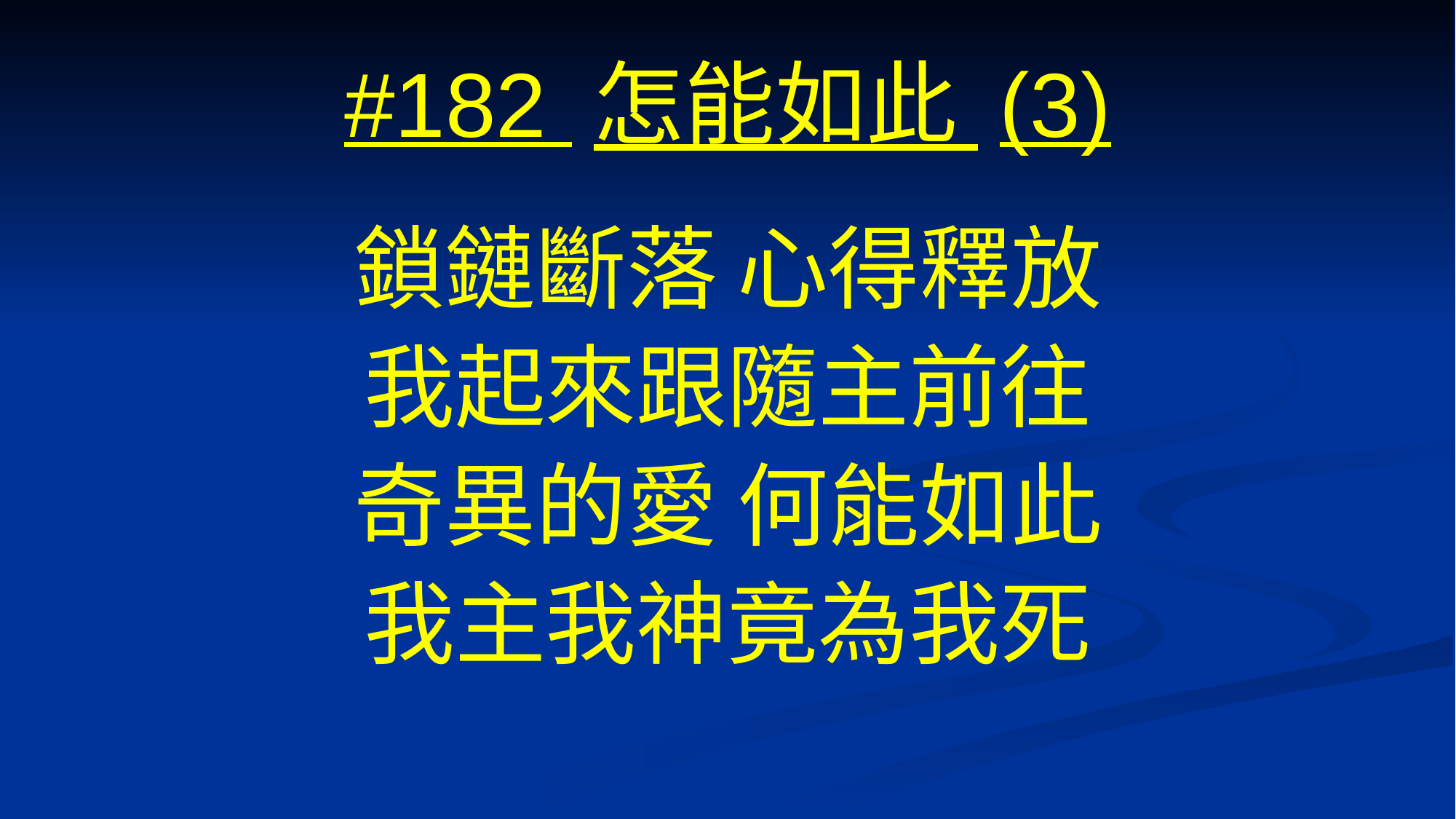

# #182 怎能如此 (3)
鎖鏈斷落 心得釋放
我起來跟隨主前往
奇異的愛 何能如此
我主我神竟為我死